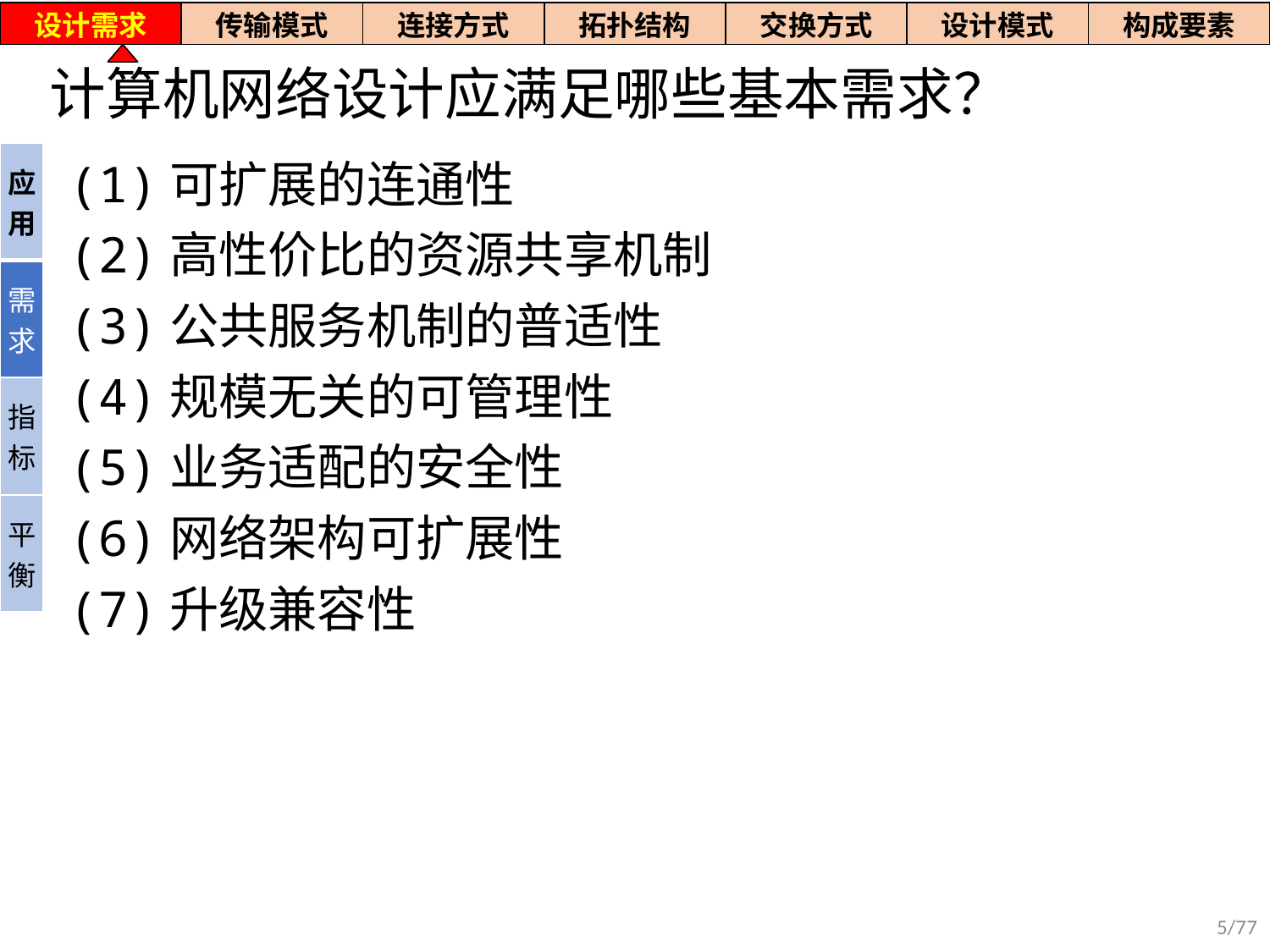

| 设计需求 | 传输模式 | 连接方式 | 拓扑结构 | 交换方式 | 设计模式 | 构成要素 |
| --- | --- | --- | --- | --- | --- | --- |

# 计算机网络设计应满足哪些基本需求？
| 应用 |
| --- |
| 需求 |
| 指标 |
| 平衡 |
(1)可扩展的连通性
(2)高性价比的资源共享机制
(3)公共服务机制的普适性
(4)规模无关的可管理性
(5)业务适配的安全性
(6)网络架构可扩展性
(7)升级兼容性

5/77